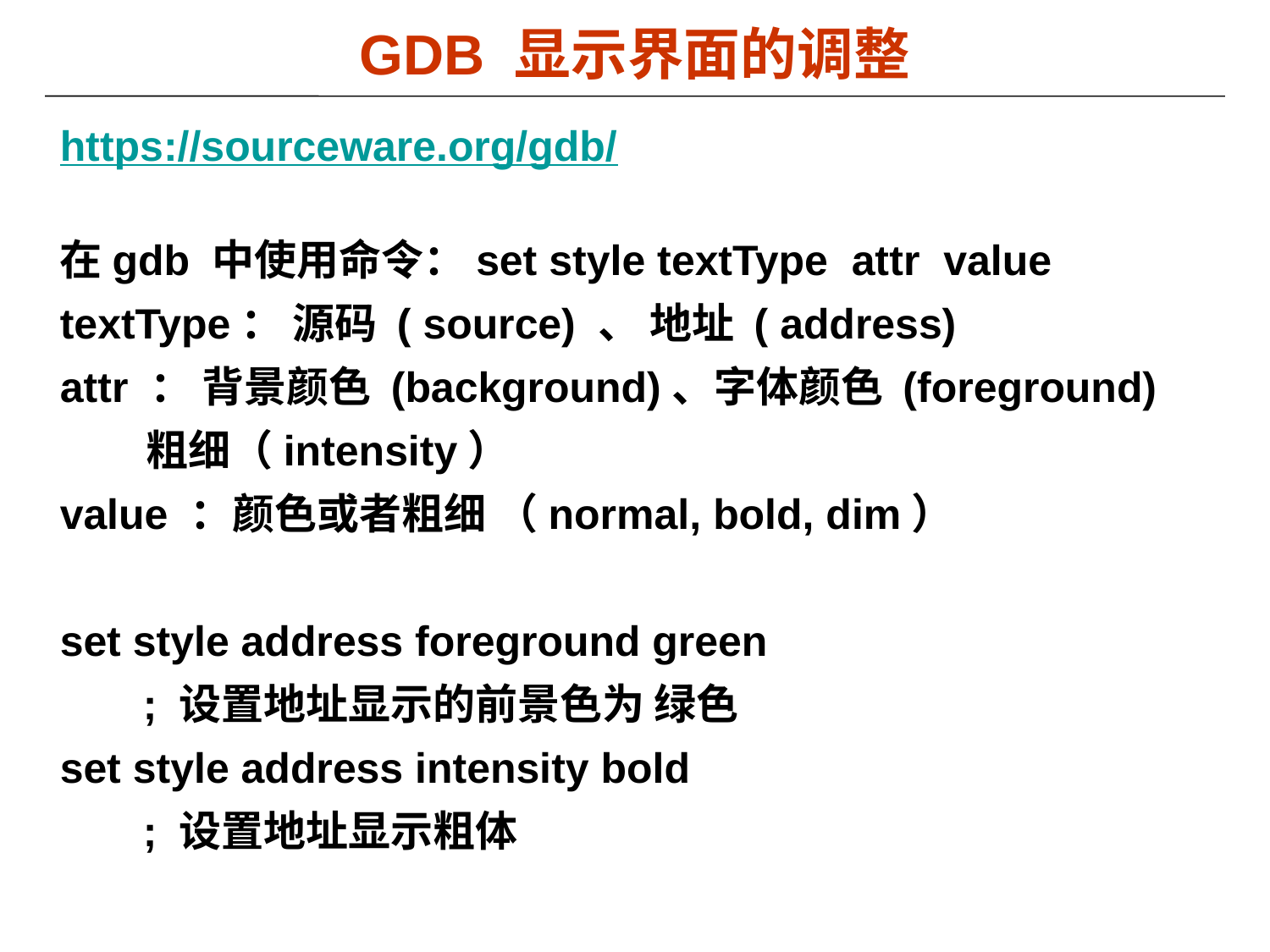

GDB 显示界面的调整
https://sourceware.org/gdb/

在gdb 中使用命令：set style textType  attr  value
textType： 源码 ( source) 、 地址 ( address)
attr ： 背景颜色 (background)、字体颜色 (foreground)
        粗细（intensity）
value ：颜色或者粗细 （normal, bold, dim）

set style address foreground green
       ; 设置地址显示的前景色为 绿色
set style address intensity bold
       ; 设置地址显示粗体